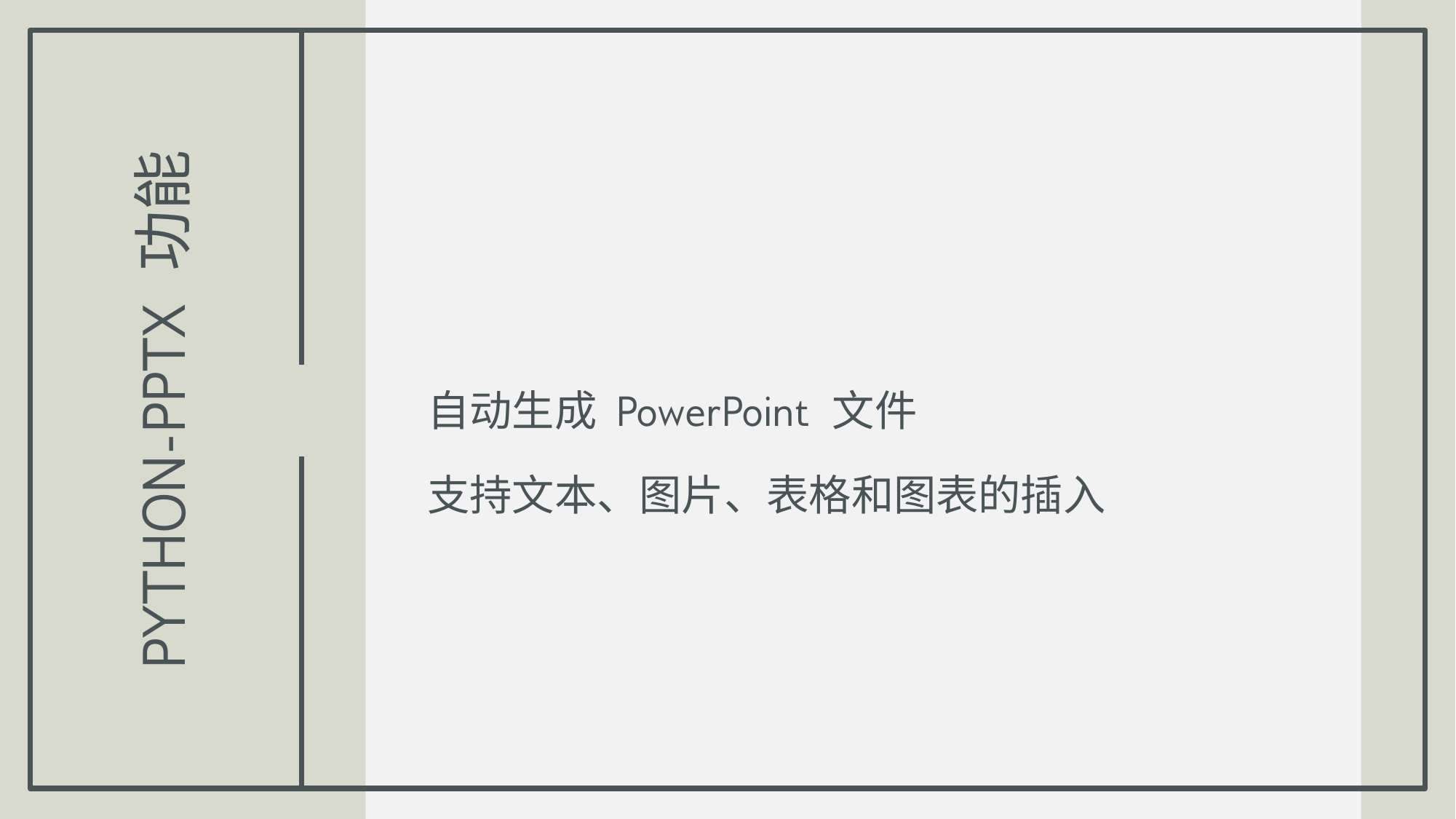

自动生成 PowerPoint 文件
支持文本、图片、表格和图表的插入
# python-pptx 功能